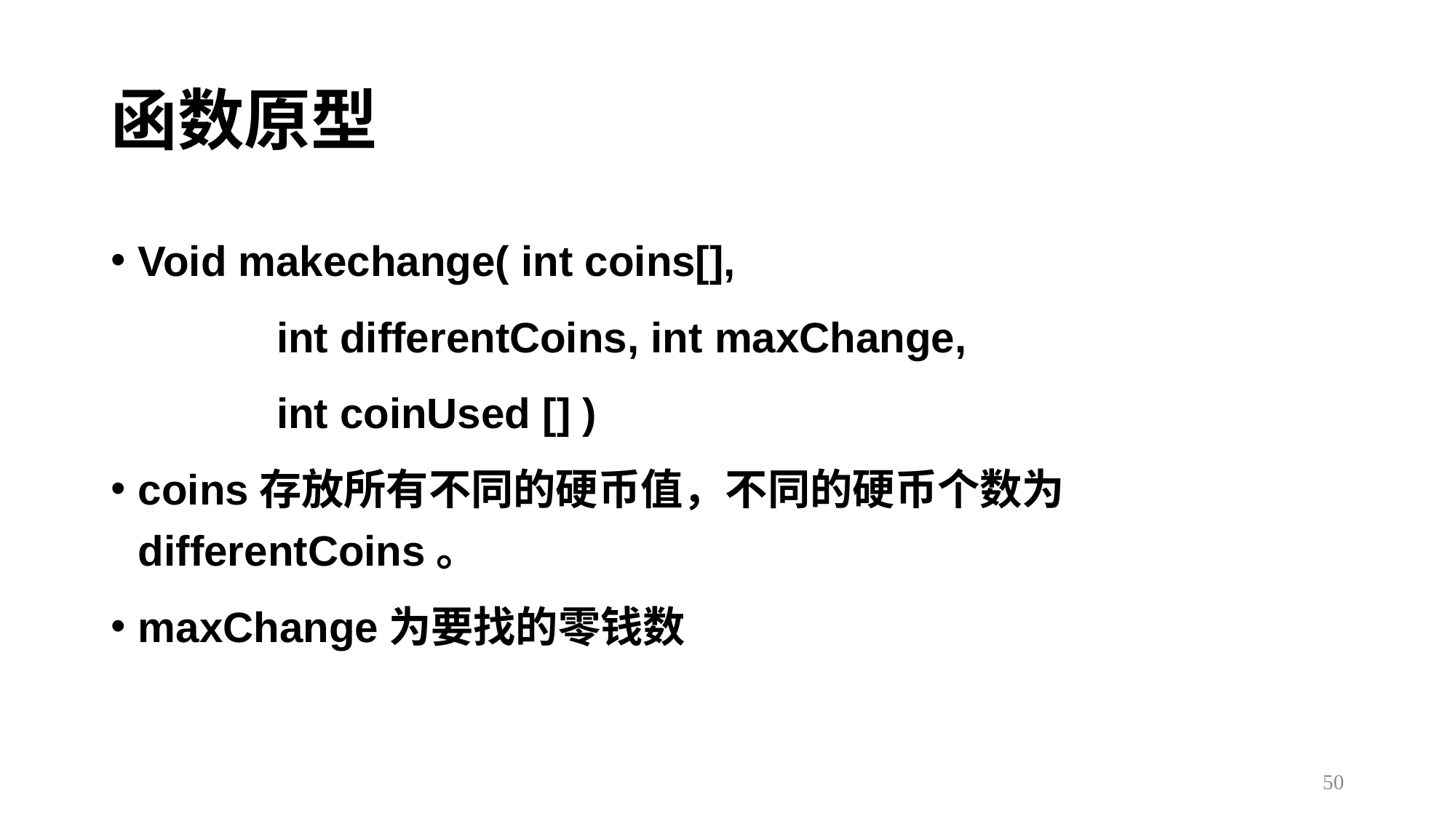

# 函数原型
Void makechange( int coins[],
              int differentCoins, int maxChange,
              int coinUsed [] )
coins存放所有不同的硬币值，不同的硬币个数为differentCoins。
maxChange为要找的零钱数
50